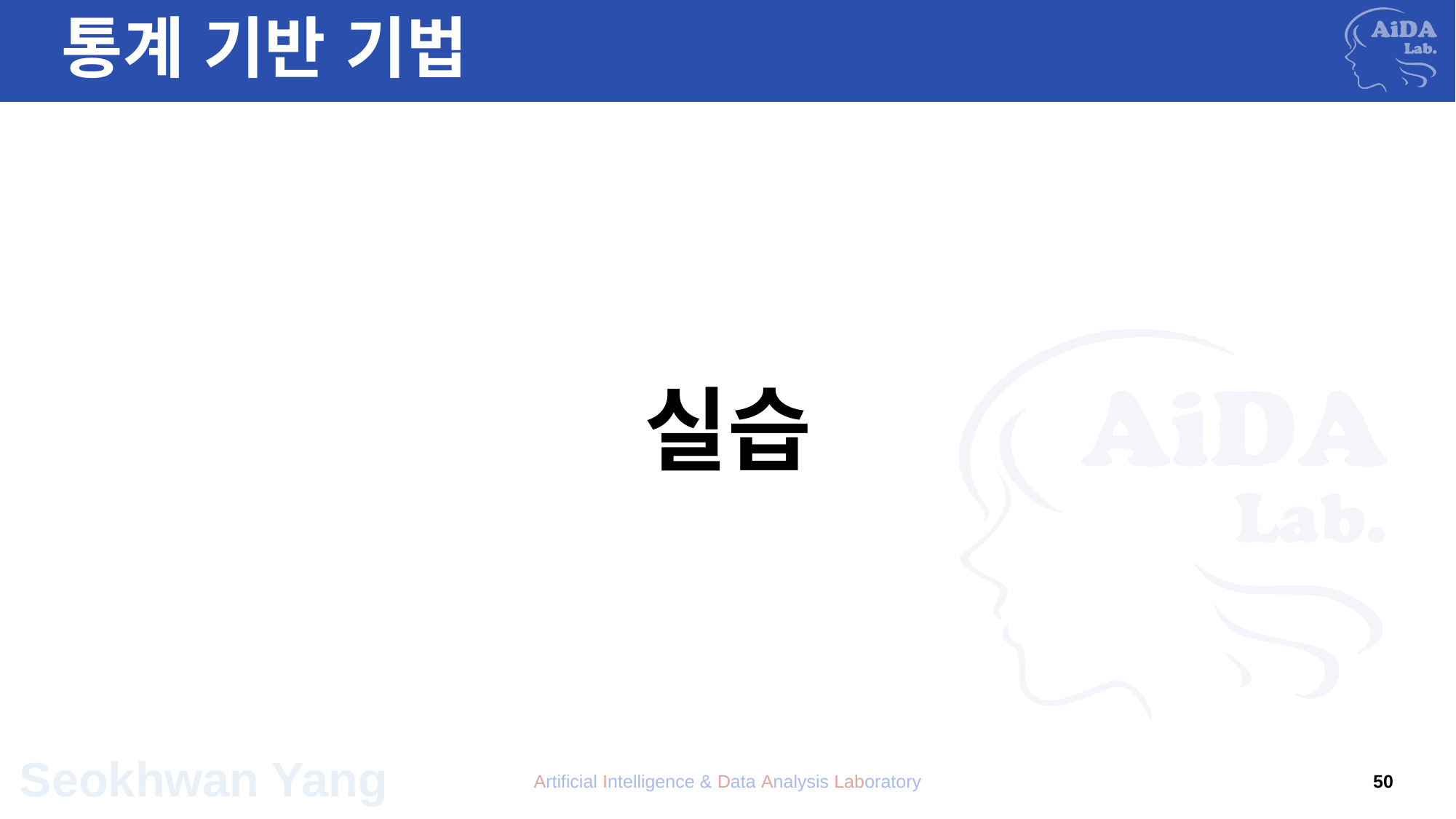

# 통계 기반 기법
실습
Artificial Intelligence & Data Analysis Laboratory
50